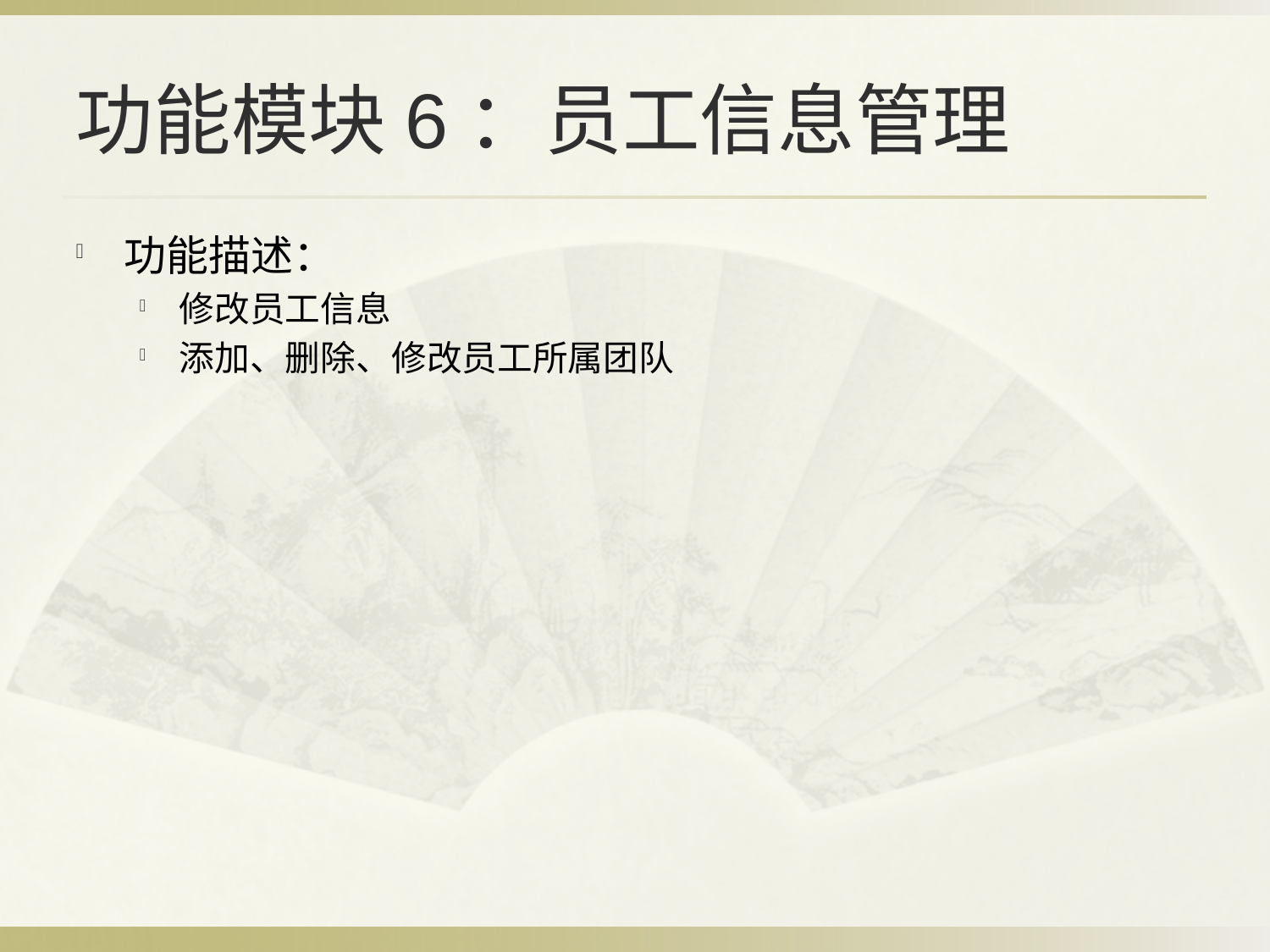

# 功能模块6：员工信息管理
功能描述：
修改员工信息
添加、删除、修改员工所属团队